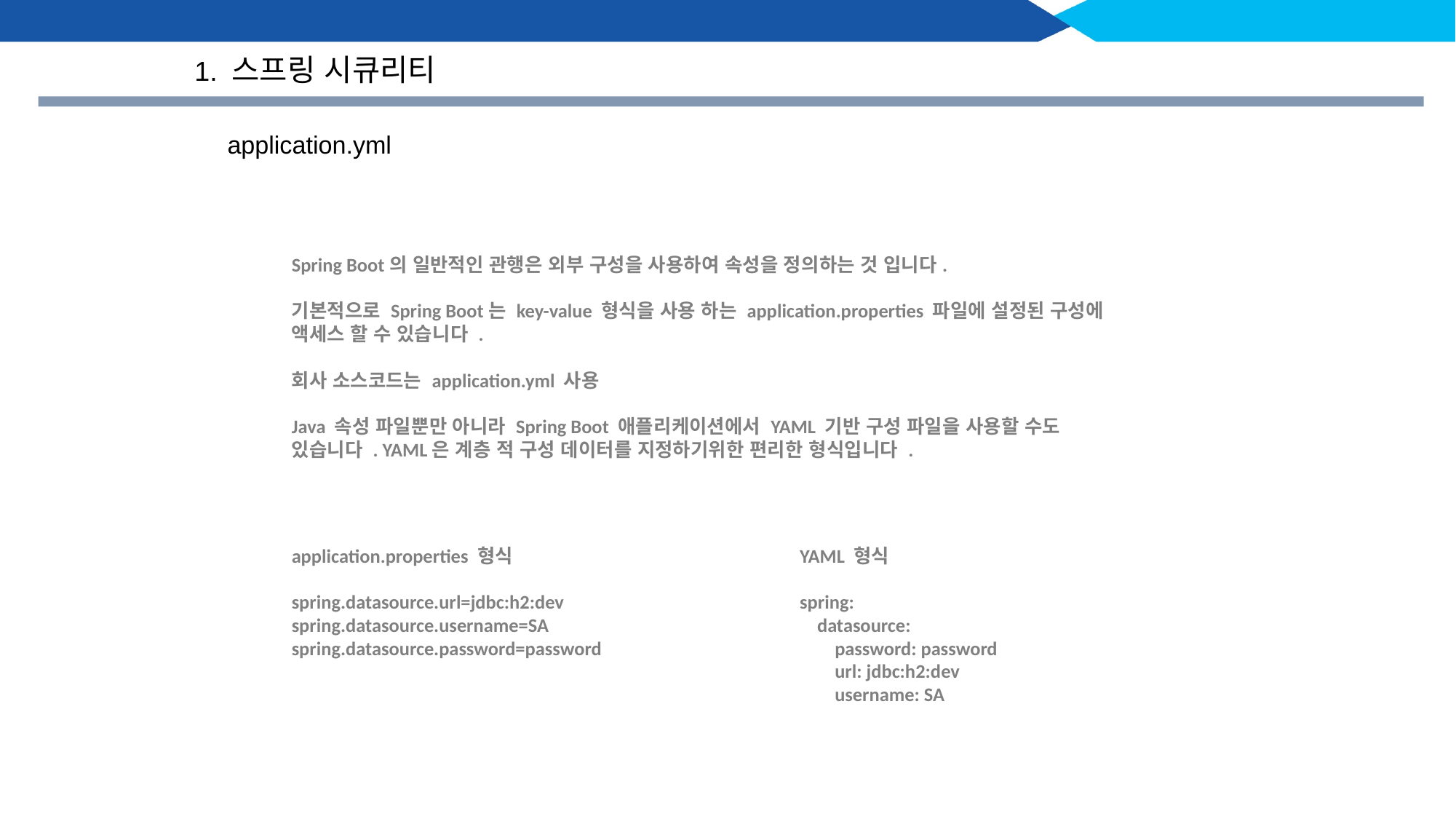

1. 스프링 시큐리티
application.yml
Spring Boot의 일반적인 관행은 외부 구성을 사용하여 속성을 정의하는 것 입니다.

기본적으로 Spring Boot는 key-value 형식을 사용 하는 application.properties 파일에 설정된 구성에 액세스 할 수 있습니다 .

회사 소스코드는 application.yml 사용

Java 속성 파일뿐만 아니라 Spring Boot 애플리케이션에서 YAML 기반 구성 파일을 사용할 수도 있습니다 . YAML은 계층 적 구성 데이터를 지정하기위한 편리한 형식입니다 .

application.properties 형식

spring.datasource.url=jdbc:h2:dev
spring.datasource.username=SA
spring.datasource.password=password
YAML 형식

spring:
    datasource:
        password: password
        url: jdbc:h2:dev
        username: SA